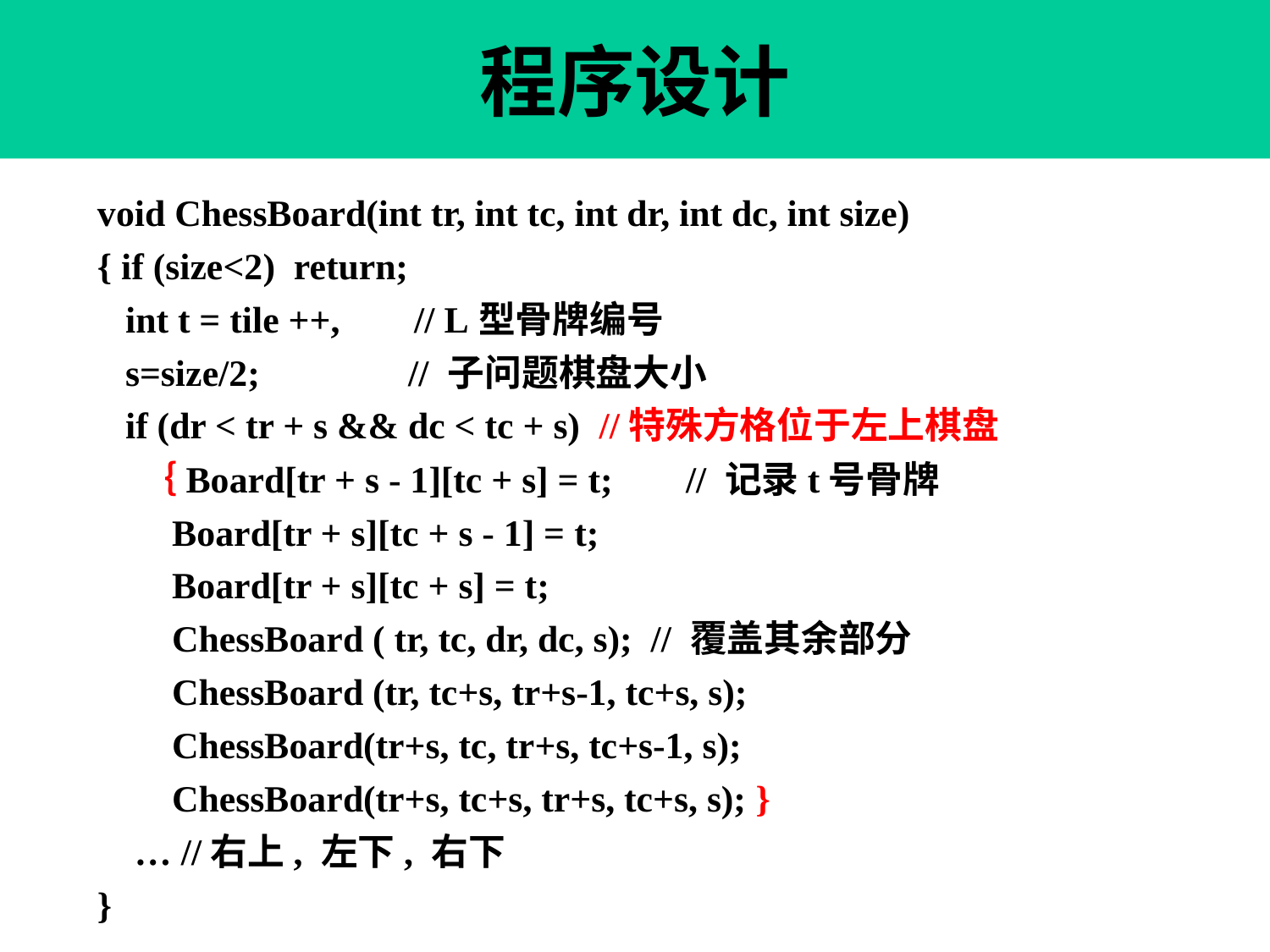

程序设计
void ChessBoard(int tr, int tc, int dr, int dc, int size)
{ if (size<2)  return;
   int t = tile ++,        // L型骨牌编号
   s=size/2;                // 子问题棋盘大小
   if (dr < tr + s && dc < tc + s)  //特殊方格位于左上棋盘
    ｛Board[tr + s - 1][tc + s] = t; 　 // 记录t号骨牌
        Board[tr + s][tc + s - 1] = t;
        Board[tr + s][tc + s] = t;
        ChessBoard ( tr, tc, dr, dc, s);  // 覆盖其余部分
        ChessBoard (tr, tc+s, tr+s-1, tc+s, s);
        ChessBoard(tr+s, tc, tr+s, tc+s-1, s);
        ChessBoard(tr+s, tc+s, tr+s, tc+s, s); }
    … //右上, 左下, 右下
}